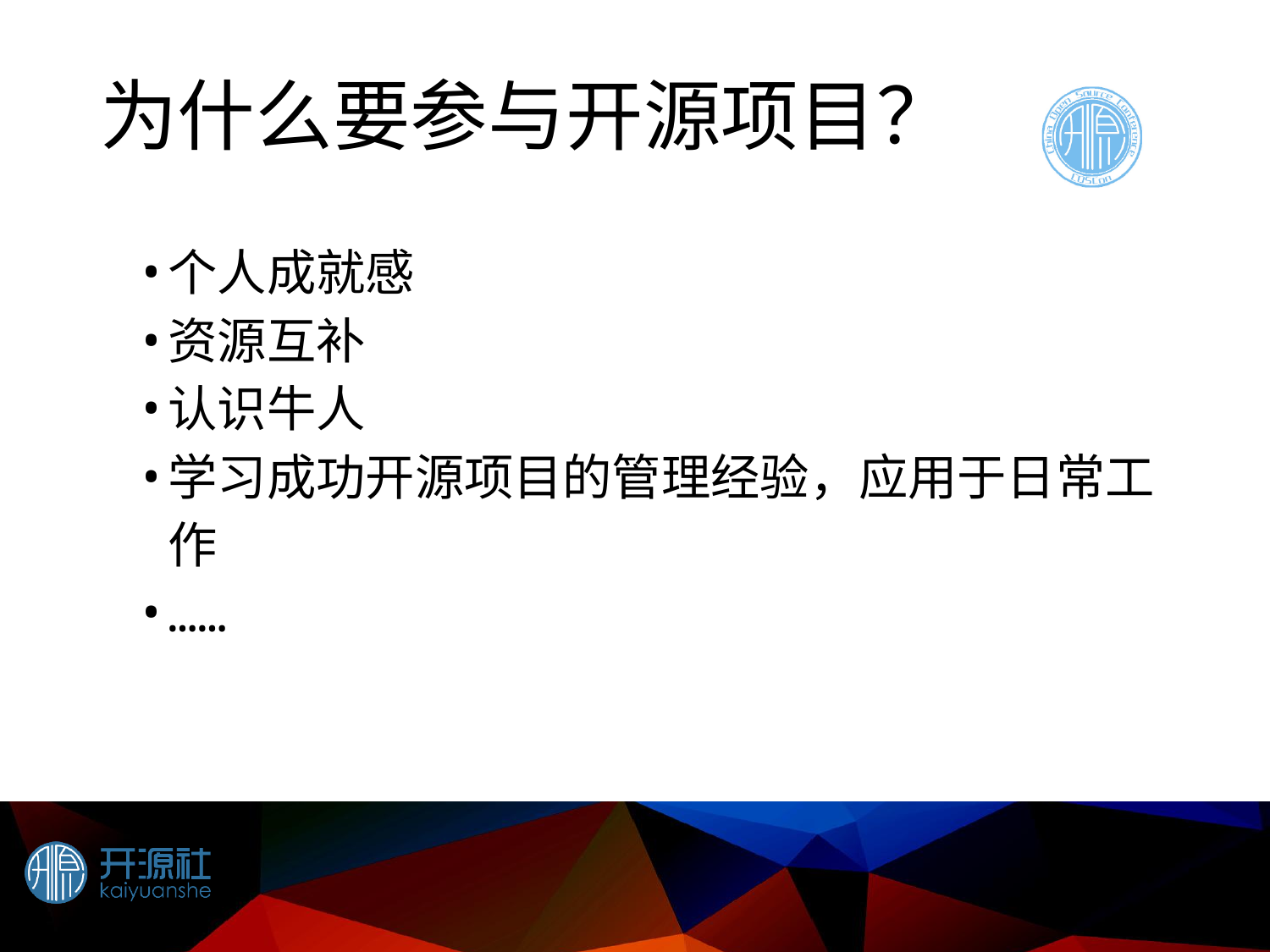

# 为什么要参与开源项目？
个人成就感
资源互补
认识牛人
学习成功开源项目的管理经验，应用于日常工作
……